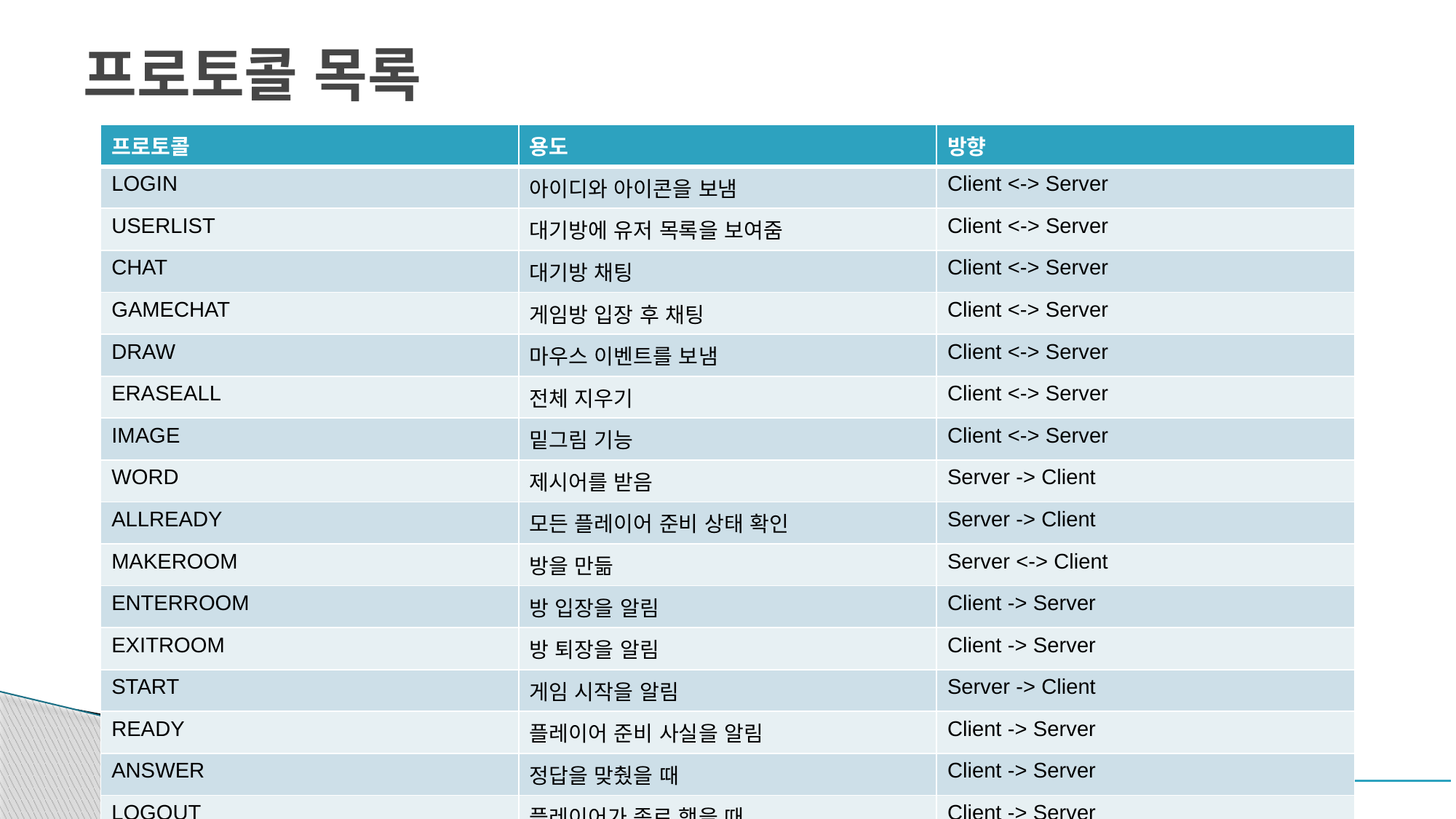

# 프로토콜 목록

| 프로토콜 | 용도 | 방향 |
| --- | --- | --- |
| LOGIN | 아이디와 아이콘을 보냄 | Client <-> Server |
| USERLIST | 대기방에 유저 목록을 보여줌 | Client <-> Server |
| CHAT | 대기방 채팅 | Client <-> Server |
| GAMECHAT | 게임방 입장 후 채팅 | Client <-> Server |
| DRAW | 마우스 이벤트를 보냄 | Client <-> Server |
| ERASEALL | 전체 지우기 | Client <-> Server |
| IMAGE | 밑그림 기능 | Client <-> Server |
| WORD | 제시어를 받음 | Server -> Client |
| ALLREADY | 모든 플레이어 준비 상태 확인 | Server -> Client |
| MAKEROOM | 방을 만듦 | Server <-> Client |
| ENTERROOM | 방 입장을 알림 | Client -> Server |
| EXITROOM | 방 퇴장을 알림 | Client -> Server |
| START | 게임 시작을 알림 | Server -> Client |
| READY | 플레이어 준비 사실을 알림 | Client -> Server |
| ANSWER | 정답을 맞췄을 때 | Client -> Server |
| LOGOUT | 플레이어가 종료 했을 때 | Client -> Server |